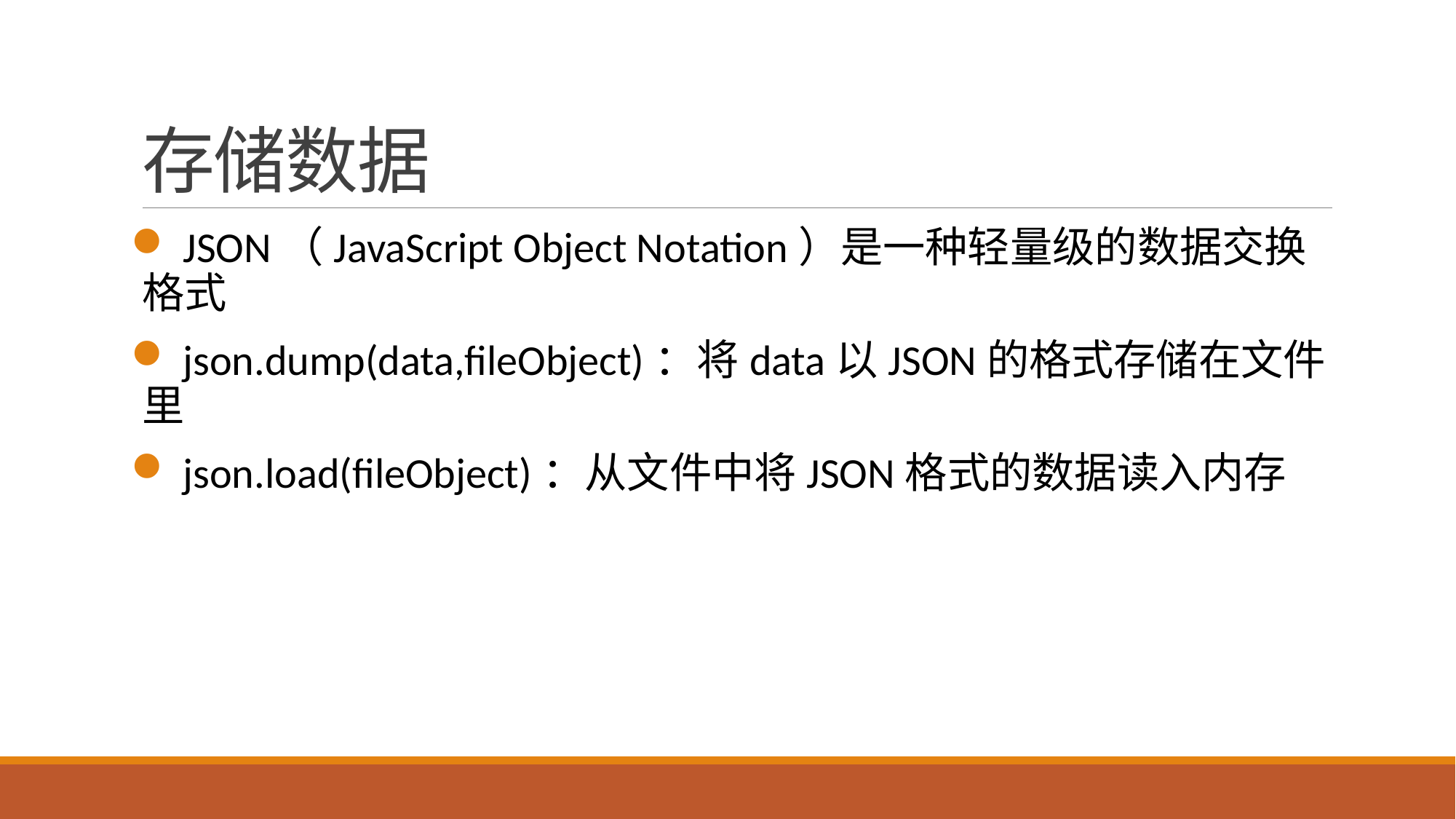

# 存储数据
 JSON（JavaScript Object Notation）是一种轻量级的数据交换格式
 json.dump(data,fileObject)：将data以JSON的格式存储在文件里
 json.load(fileObject)：从文件中将JSON格式的数据读入内存